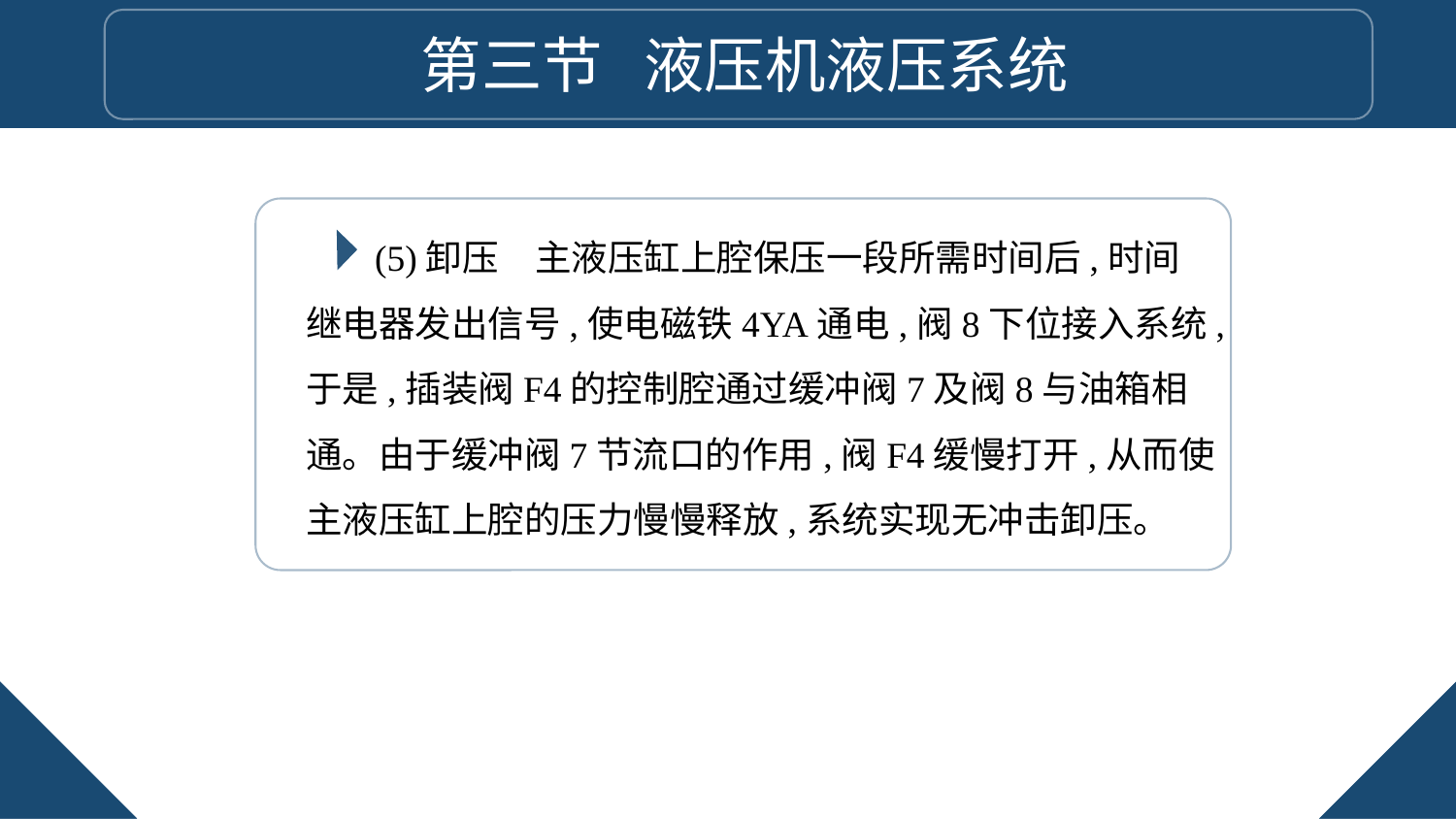

第三节   液压机液压系统

(5)卸压　主液压缸上腔保压一段所需时间后,时间继电器发出信号,使电磁铁4YA通电,阀8下位接入系统,于是,插装阀F4的控制腔通过缓冲阀7及阀8与油箱相通。由于缓冲阀7节流口的作用,阀F4缓慢打开,从而使主液压缸上腔的压力慢慢释放,系统实现无冲击卸压。